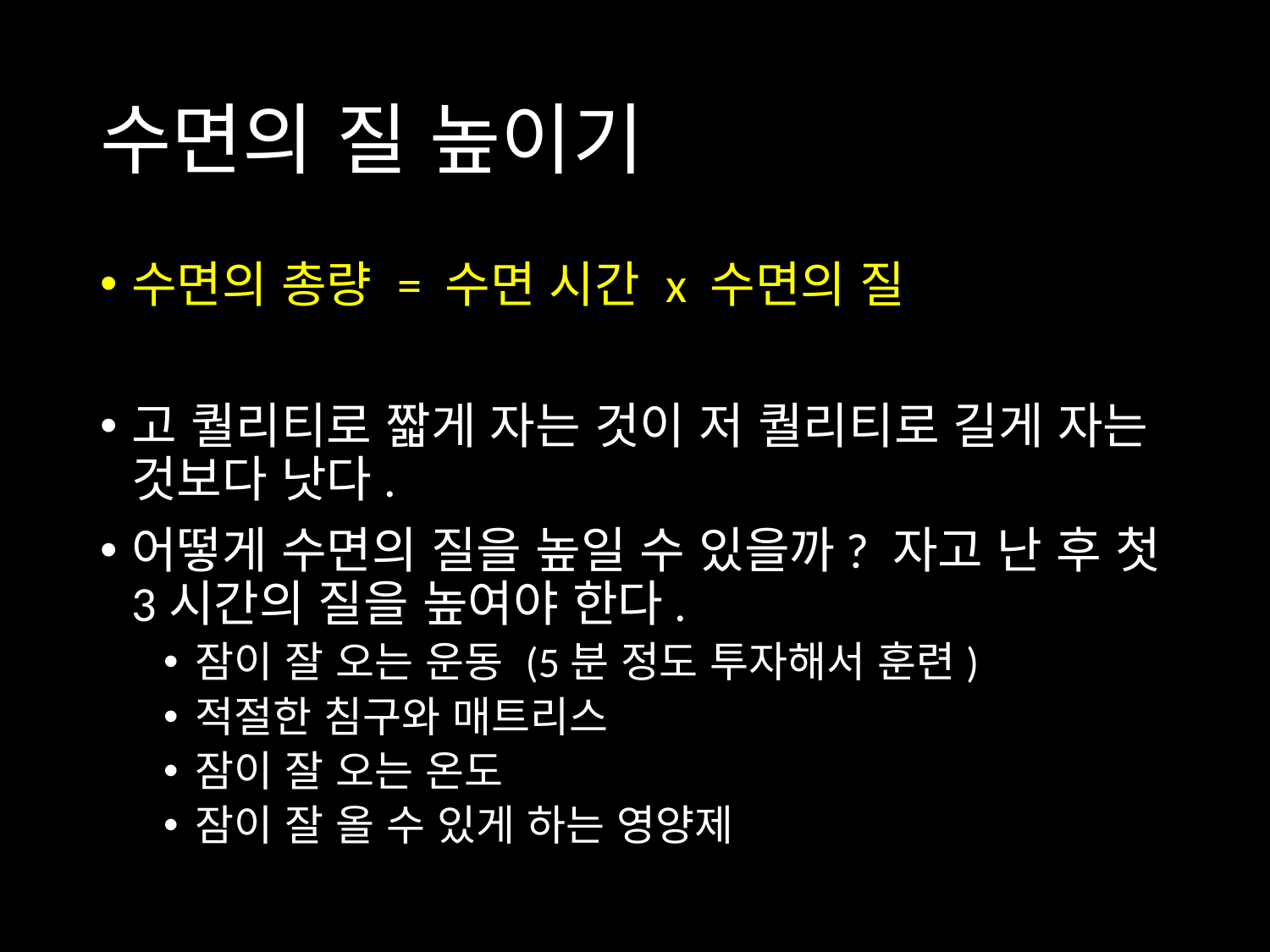

# 수면의 질 높이기
수면의 총량 = 수면 시간 x 수면의 질

고 퀄리티로 짧게 자는 것이 저 퀄리티로 길게 자는 것보다 낫다.
어떻게 수면의 질을 높일 수 있을까? 자고 난 후 첫 3시간의 질을 높여야 한다.
잠이 잘 오는 운동 (5분 정도 투자해서 훈련)
적절한 침구와 매트리스
잠이 잘 오는 온도
잠이 잘 올 수 있게 하는 영양제